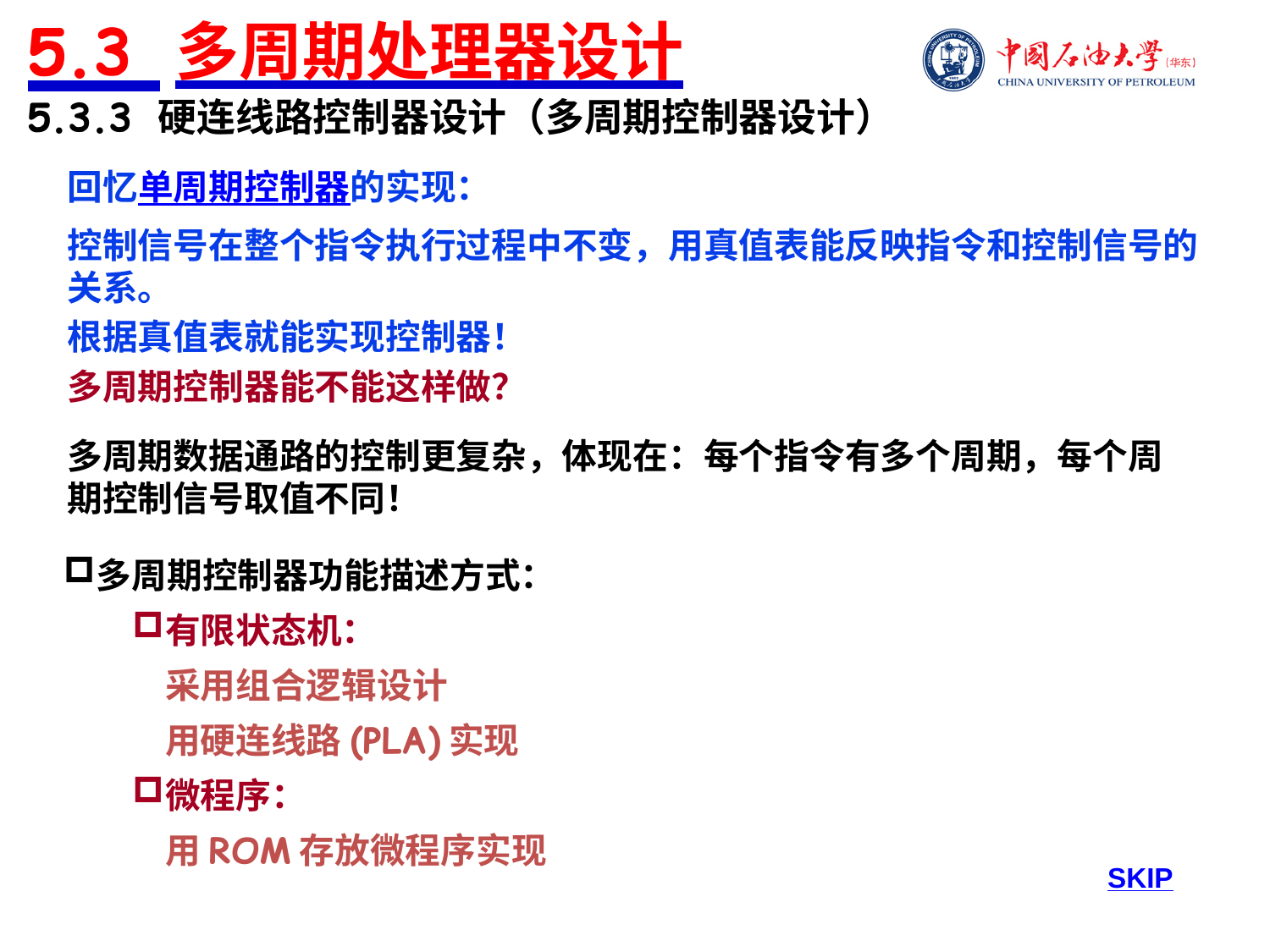

# 5.3 多周期处理器设计
5.3.3 硬连线路控制器设计（多周期控制器设计）
回忆单周期控制器的实现：
控制信号在整个指令执行过程中不变，用真值表能反映指令和控制信号的关系。
根据真值表就能实现控制器！
多周期控制器能不能这样做？
多周期数据通路的控制更复杂，体现在：每个指令有多个周期，每个周期控制信号取值不同！
多周期控制器功能描述方式：
有限状态机：
   采用组合逻辑设计
   用硬连线路(PLA)实现
微程序：
   用ROM存放微程序实现
SKIP